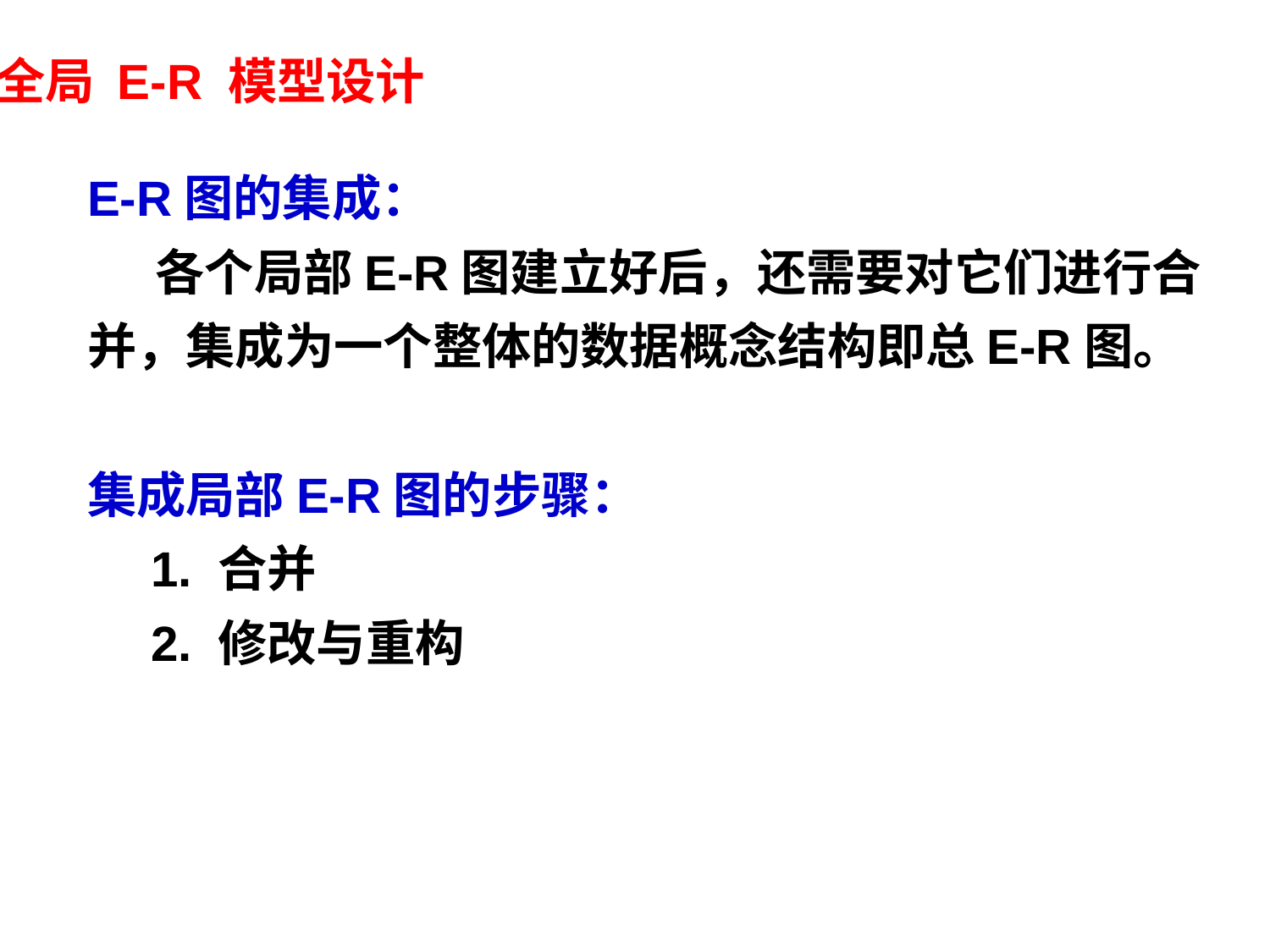

全局 E-R 模型设计
E-R图的集成：
     各个局部E-R图建立好后，还需要对它们进行合并，集成为一个整体的数据概念结构即总E-R图。

集成局部E-R图的步骤：
1. 合并
2. 修改与重构